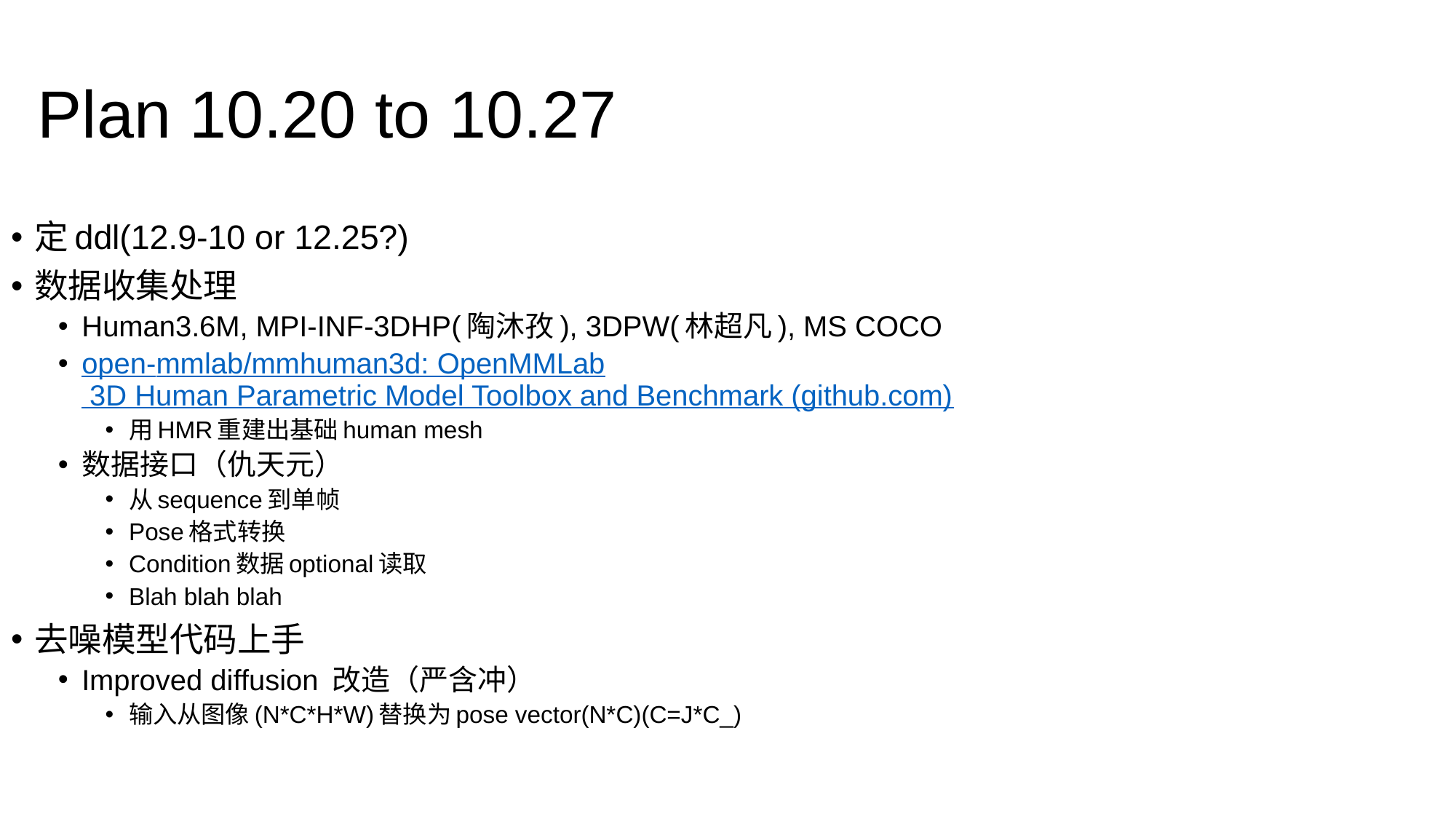

# Plan 10.20 to 10.27
定ddl(12.9-10 or 12.25?)
数据收集处理
Human3.6M, MPI-INF-3DHP(陶沐孜), 3DPW(林超凡), MS COCO
open-mmlab/mmhuman3d: OpenMMLab 3D Human Parametric Model Toolbox and Benchmark (github.com)
用HMR重建出基础human mesh
数据接口（仇天元）
从sequence到单帧
Pose格式转换
Condition数据optional读取
Blah blah blah
去噪模型代码上手
Improved diffusion 改造（严含冲）
输入从图像(N*C*H*W)替换为pose vector(N*C)(C=J*C_)